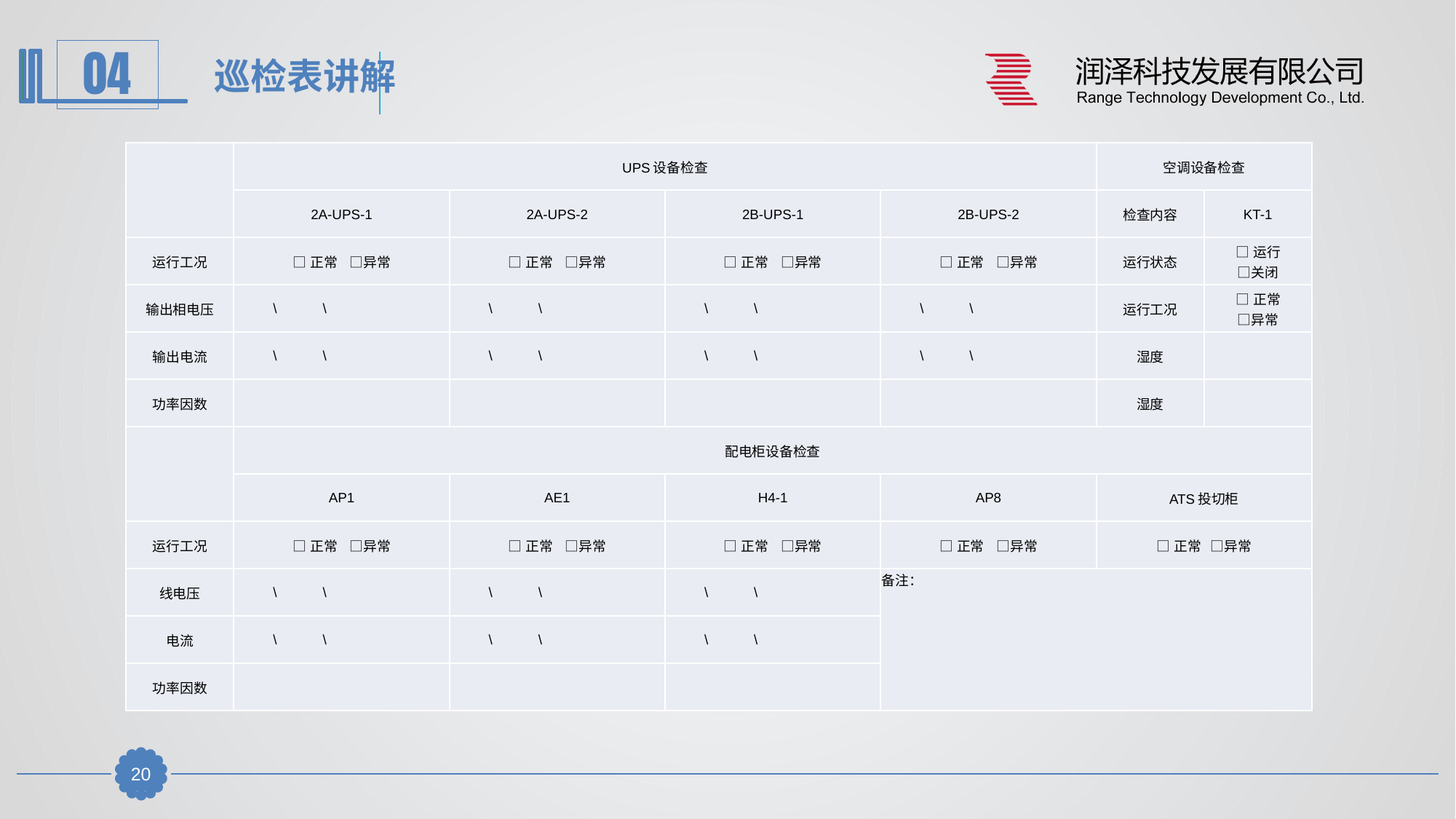

巡检表讲解
|  | UPS设备检查 |  |  |  | 空调设备检查 |  |
| --- | --- | --- | --- | --- | --- | --- |
|  | 2A-UPS-1 | 2A-UPS-2 | 2B-UPS-1 | 2B-UPS-2 | 检查内容 | KT-1 |
| 运行工况 | □正常 □异常 | □正常 □异常 | □正常 □异常 | □正常 □异常 | 运行状态 | □运行 □关闭 |
| 输出相电压 | \ \ | \ \ | \ \ | \ \ | 运行工况 | □正常 □异常 |
| 输出电流 | \ \ | \ \ | \ \ | \ \ | 湿度 |  |
| 功率因数 |  |  |  |  | 湿度 |  |
|  | 配电柜设备检查 |  |  |  |  |  |
|  | AP1 | AE1 | H4-1 | AP8 | ATS投切柜 |  |
| 运行工况 | □正常 □异常 | □正常 □异常 | □正常 □异常 | □正常 □异常 | □正常 □异常 |  |
| 线电压 | \ \ | \ \ | \ \ | 备注： |  |  |
| 电流 | \ \ | \ \ | \ \ |  |  |  |
| 功率因数 |  |  |  |  |  |  |
20